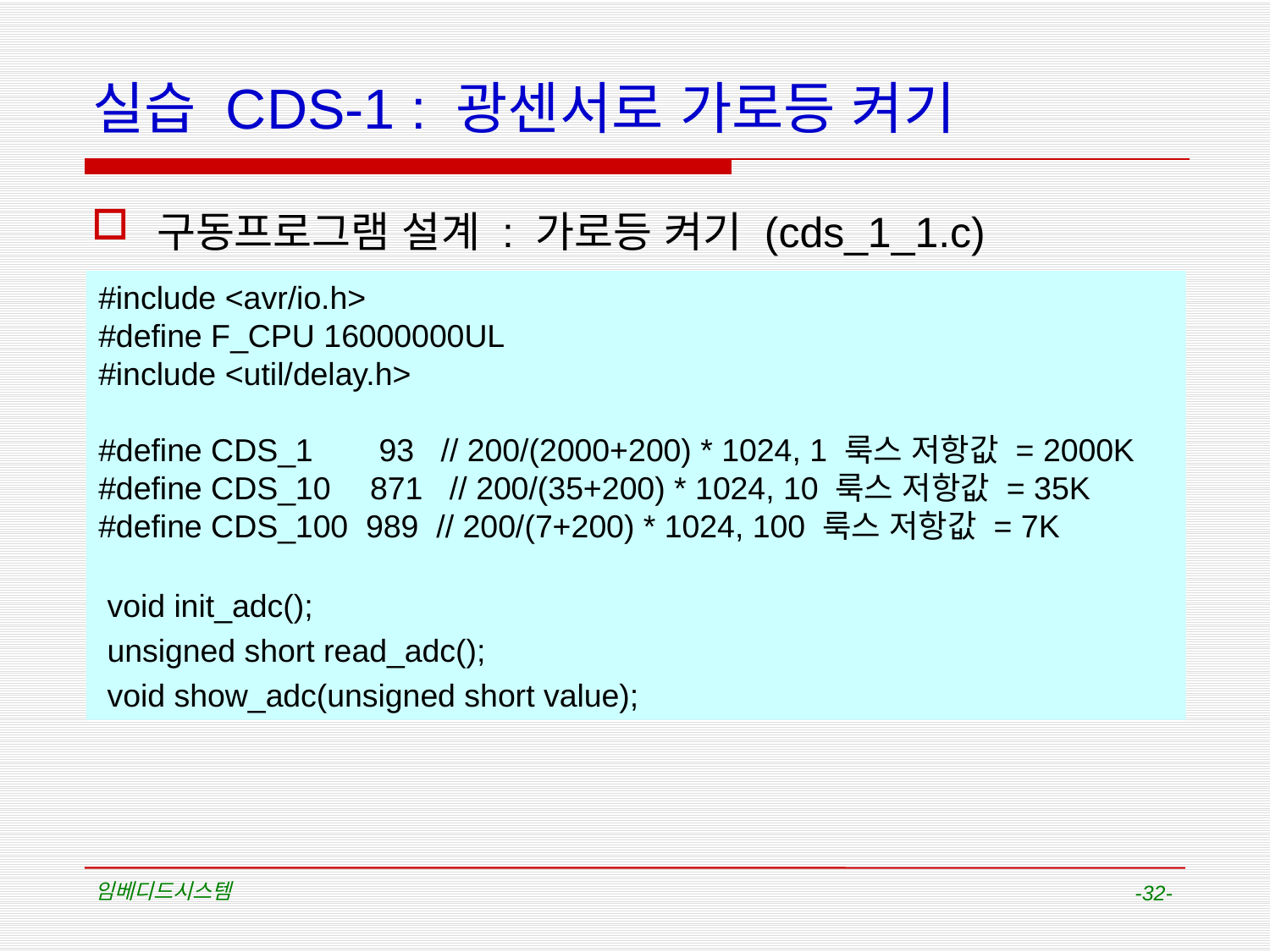

# 실습 CDS-1 : 광센서로 가로등 켜기
구동프로그램 설계 : 가로등 켜기 (cds_1_1.c)

#include <avr/io.h>
#define F_CPU 16000000UL
#include <util/delay.h>

#define CDS_1	   93   // 200/(2000+200) * 1024, 1 룩스 저항값 = 2000K
#define CDS_10	  871   // 200/(35+200) * 1024, 10 룩스 저항값 = 35K
#define CDS_100  989  // 200/(7+200) * 1024, 100 룩스 저항값 = 7K

void init_adc();
unsigned short read_adc();
void show_adc(unsigned short value);
임베디드시스템
-32-